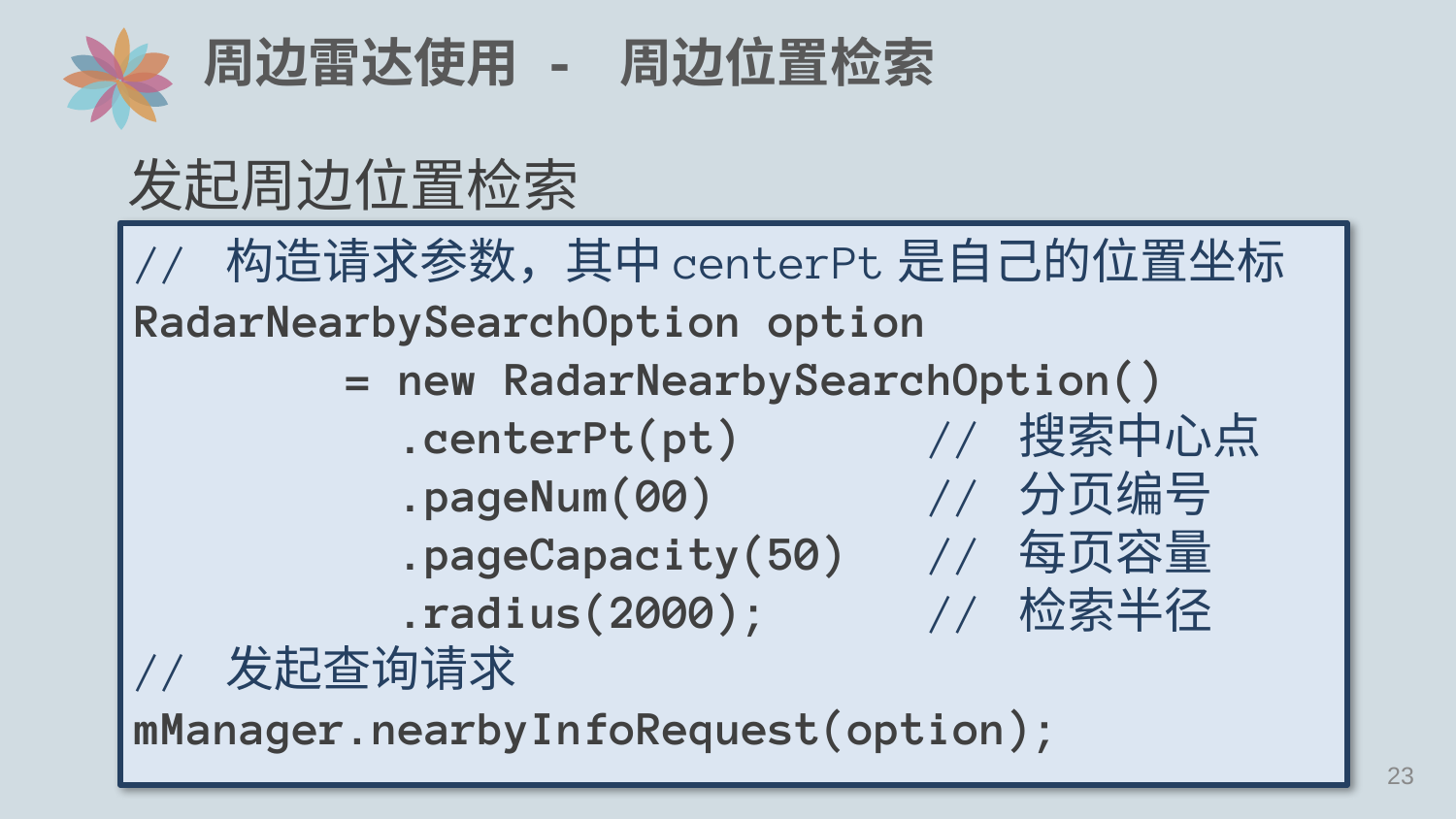

# 周边雷达使用 - 周边位置检索
发起周边位置检索
// 构造请求参数，其中centerPt是自己的位置坐标
RadarNearbySearchOption option
        = new RadarNearbySearchOption()
          .centerPt(pt)       // 搜索中心点
          .pageNum(00)        // 分页编号
          .pageCapacity(50)   // 每页容量
          .radius(2000);      // 检索半径
// 发起查询请求
mManager.nearbyInfoRequest(option);
23